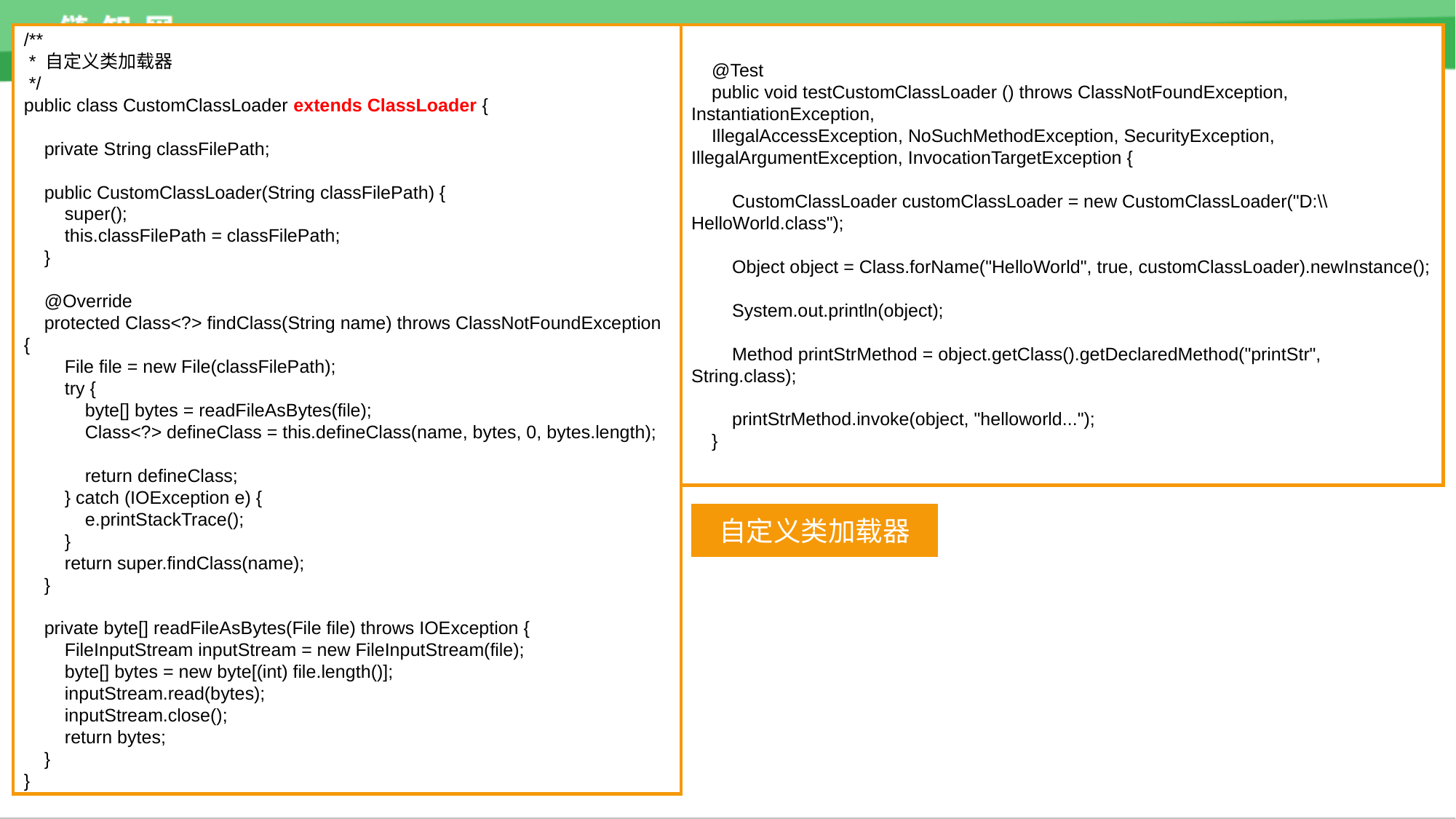

/**
 * 自定义类加载器
 */
public class CustomClassLoader extends ClassLoader {

    private String classFilePath;

    public CustomClassLoader(String classFilePath) {
        super();
        this.classFilePath = classFilePath;
    }

    @Override
    protected Class<?> findClass(String name) throws ClassNotFoundException {
        File file = new File(classFilePath);
        try {
            byte[] bytes = readFileAsBytes(file);
            Class<?> defineClass = this.defineClass(name, bytes, 0, bytes.length);

            return defineClass;
        } catch (IOException e) {
            e.printStackTrace();
        }
        return super.findClass(name);
    }

    private byte[] readFileAsBytes(File file) throws IOException {
        FileInputStream inputStream = new FileInputStream(file);
        byte[] bytes = new byte[(int) file.length()];
        inputStream.read(bytes);
        inputStream.close();
        return bytes;
    }
}
    @Test
    public void testCustomClassLoader () throws ClassNotFoundException, InstantiationException,
    IllegalAccessException, NoSuchMethodException, SecurityException, IllegalArgumentException, InvocationTargetException {

        CustomClassLoader customClassLoader = new CustomClassLoader("D:\\HelloWorld.class");

        Object object = Class.forName("HelloWorld", true, customClassLoader).newInstance();

        System.out.println(object);

        Method printStrMethod = object.getClass().getDeclaredMethod("printStr", String.class);

        printStrMethod.invoke(object, "helloworld...");
    }
自定义类加载器